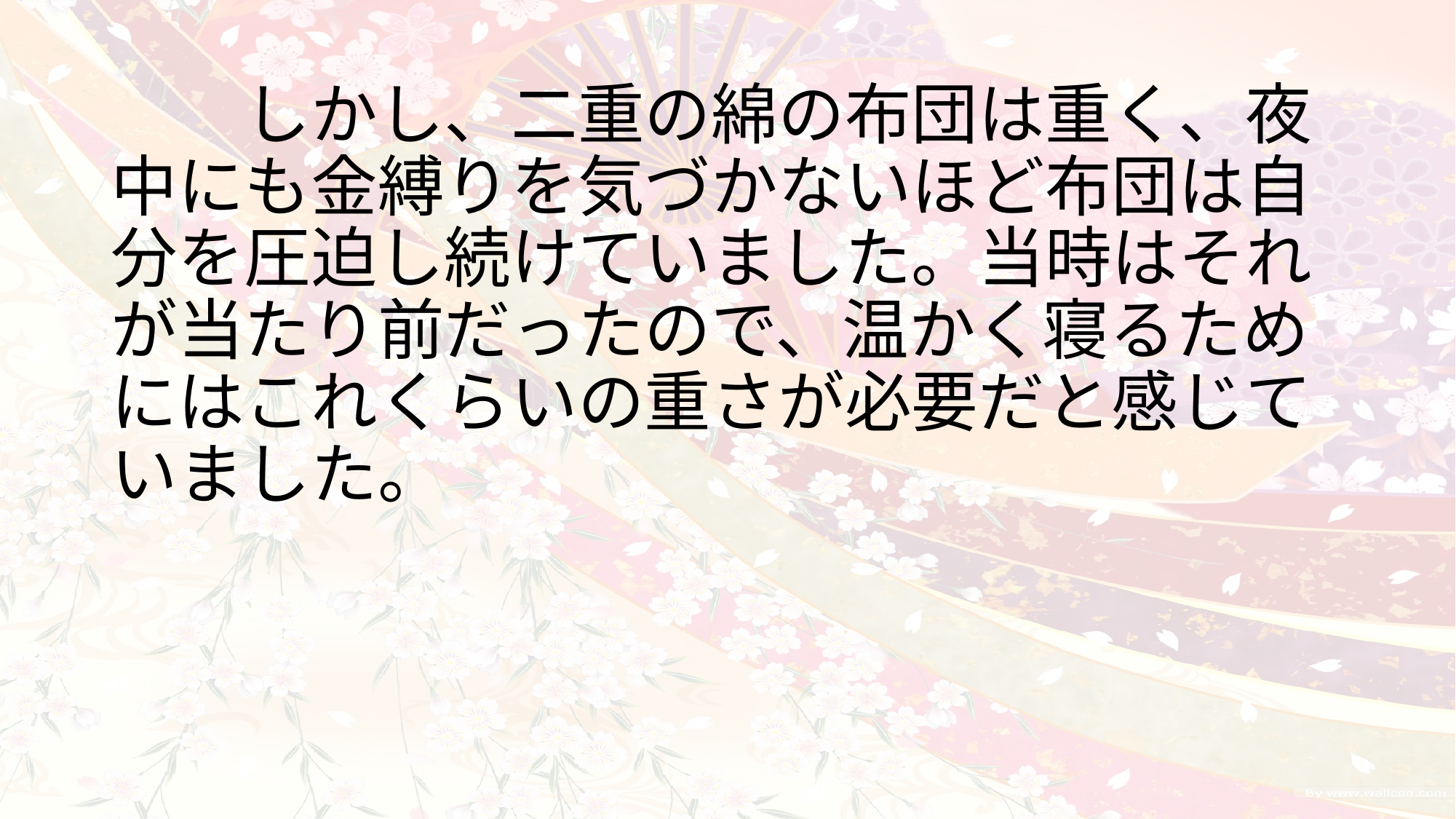

しかし、二重の綿の布団は重く、夜中にも金縛りを気づかないほど布団は自分を圧迫し続けていました。当時はそれが当たり前だったので、温かく寝るためにはこれくらいの重さが必要だと感じていました。